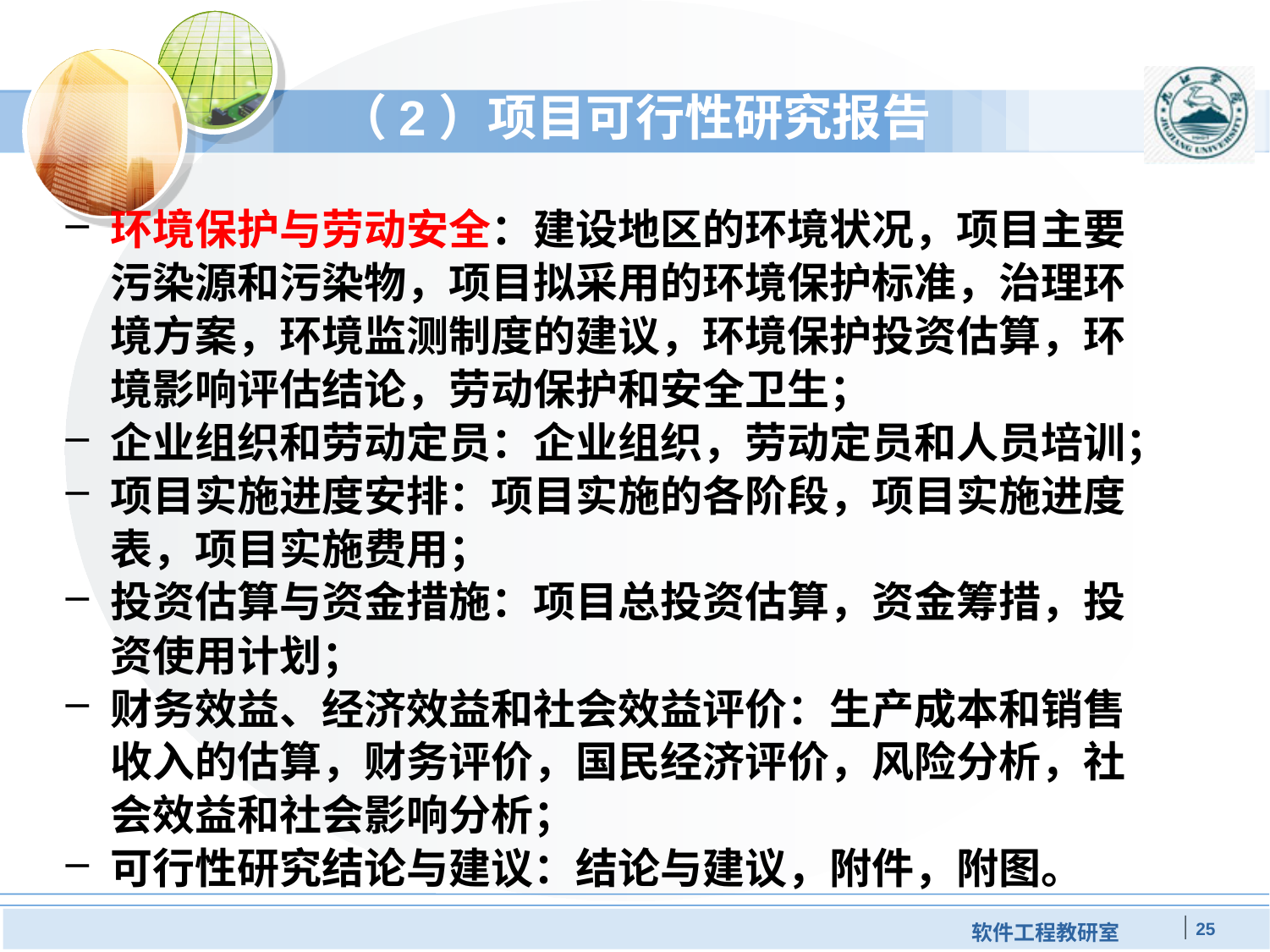

# （2）项目可行性研究报告
环境保护与劳动安全：建设地区的环境状况，项目主要污染源和污染物，项目拟采用的环境保护标准，治理环境方案，环境监测制度的建议，环境保护投资估算，环境影响评估结论，劳动保护和安全卫生；
企业组织和劳动定员：企业组织，劳动定员和人员培训；
项目实施进度安排：项目实施的各阶段，项目实施进度表，项目实施费用；
投资估算与资金措施：项目总投资估算，资金筹措，投资使用计划；
财务效益、经济效益和社会效益评价：生产成本和销售收入的估算，财务评价，国民经济评价，风险分析，社会效益和社会影响分析；
可行性研究结论与建议：结论与建议，附件，附图。